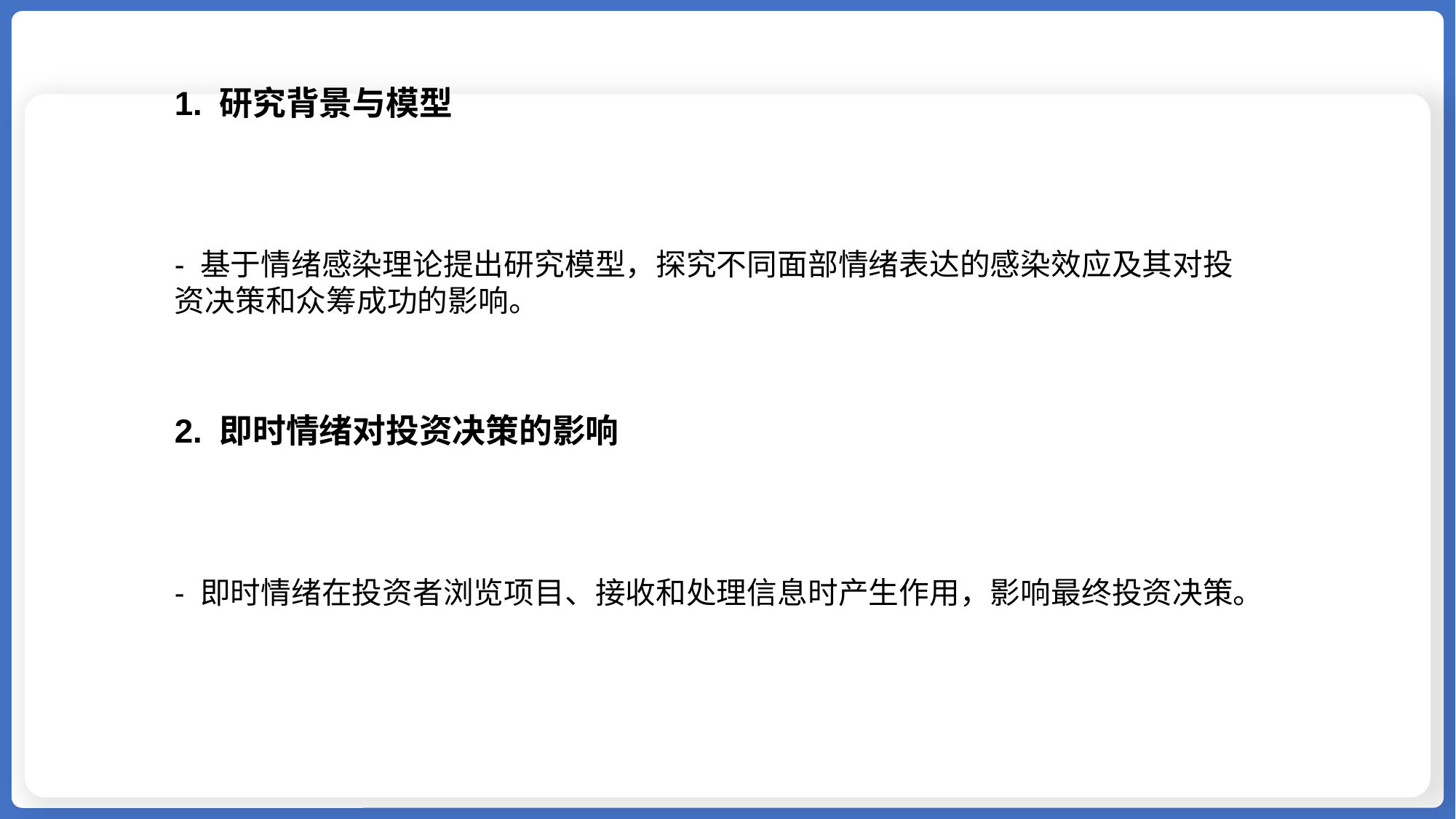

1. 研究背景与模型

- 基于情绪感染理论提出研究模型，探究不同面部情绪表达的感染效应及其对投资决策和众筹成功的影响。
2. 即时情绪对投资决策的影响
- 即时情绪在投资者浏览项目、接收和处理信息时产生作用，影响最终投资决策。